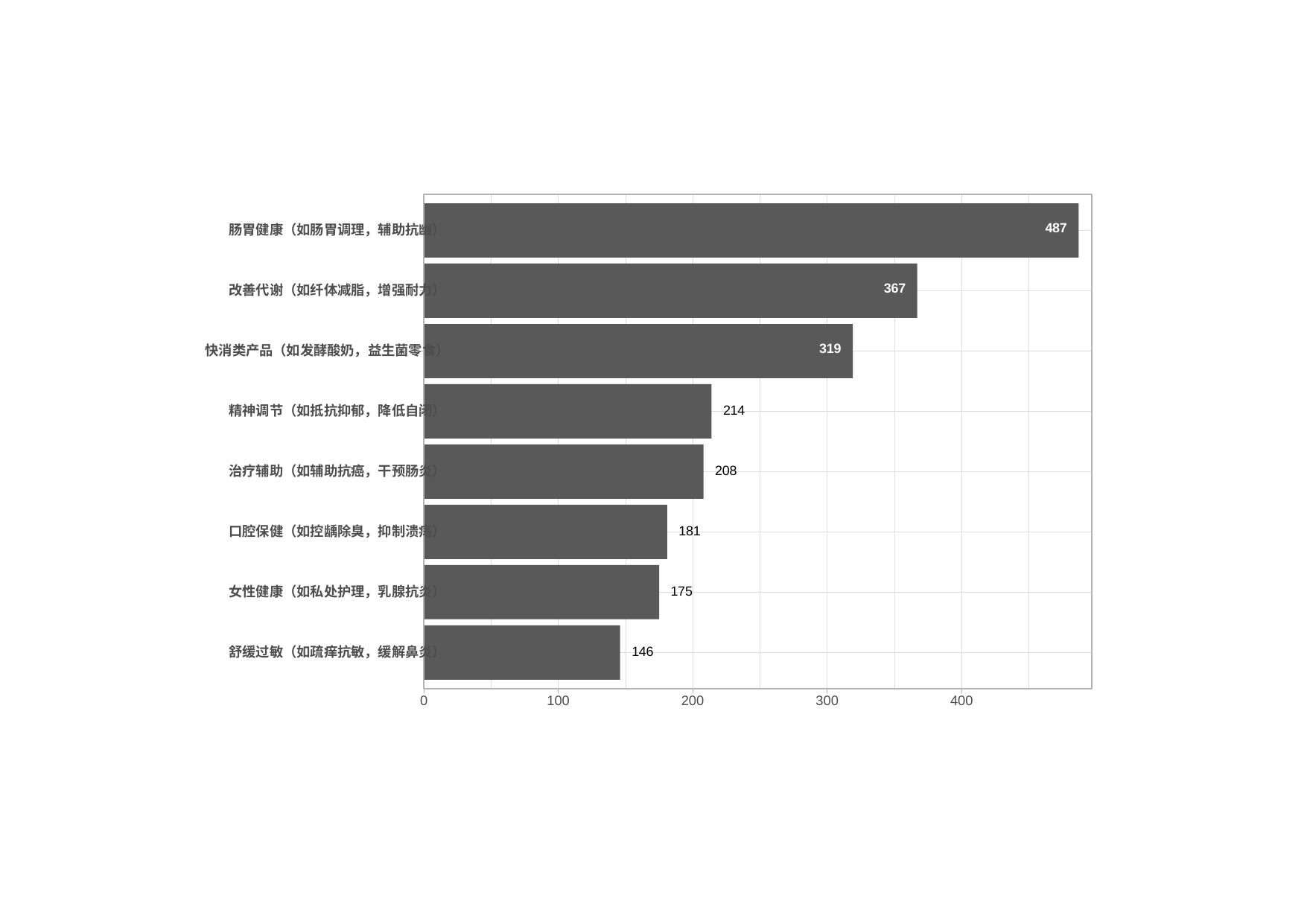

487
肠胃健康（如肠胃调理，辅助抗幽）

367
改善代谢（如纤体减脂，增强耐力）

319
快消类产品（如发酵酸奶，益生菌零食）

214
精神调节（如抵抗抑郁，降低自闭）

208
治疗辅助（如辅助抗癌，干预肠炎）

181
口腔保健（如控龋除臭，抑制溃疡）

175
女性健康（如私处护理，乳腺抗炎）

146
舒缓过敏（如疏痒抗敏，缓解鼻炎）

300
0
100
200
400